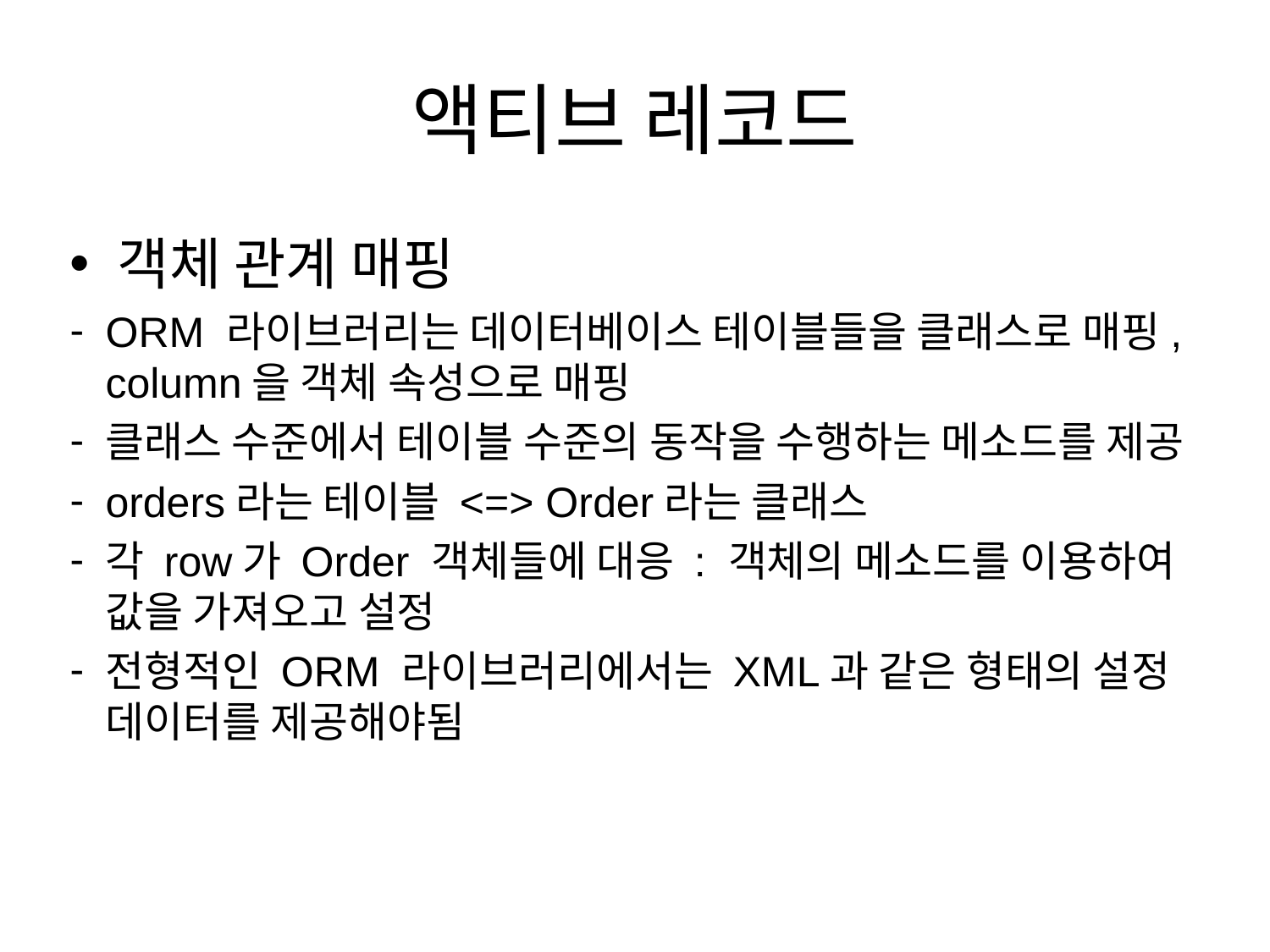

# 액티브 레코드
객체 관계 매핑
ORM 라이브러리는 데이터베이스 테이블들을 클래스로 매핑, column을 객체 속성으로 매핑
클래스 수준에서 테이블 수준의 동작을 수행하는 메소드를 제공
orders라는 테이블 <=> Order라는 클래스
각 row가 Order 객체들에 대응 : 객체의 메소드를 이용하여 값을 가져오고 설정
전형적인 ORM 라이브러리에서는 XML과 같은 형태의 설정 데이터를 제공해야됨